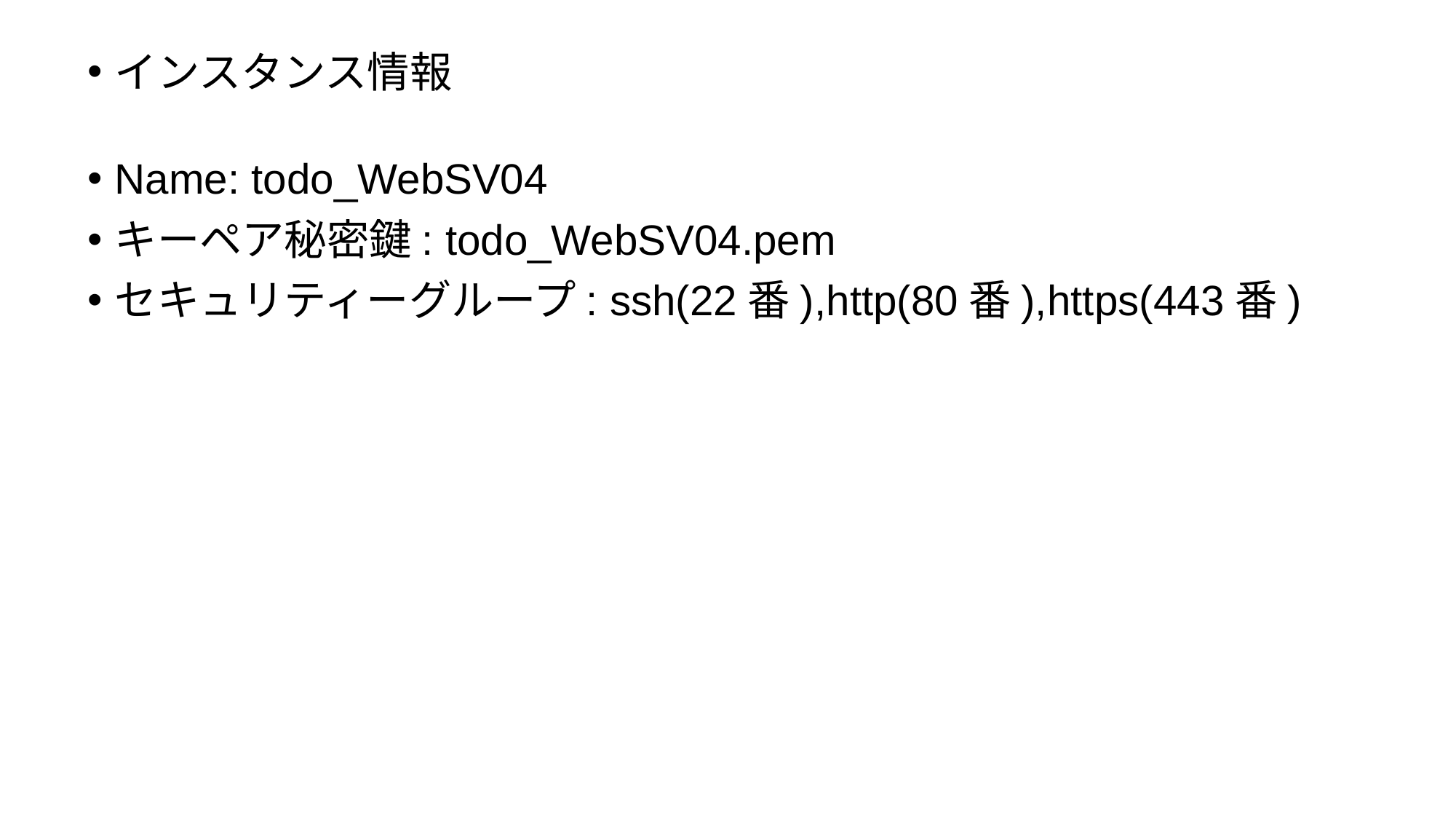

インスタンス情報

Name: todo_WebSV04
キーペア秘密鍵: todo_WebSV04.pem
セキュリティーグループ: ssh(22番),http(80番),https(443番)